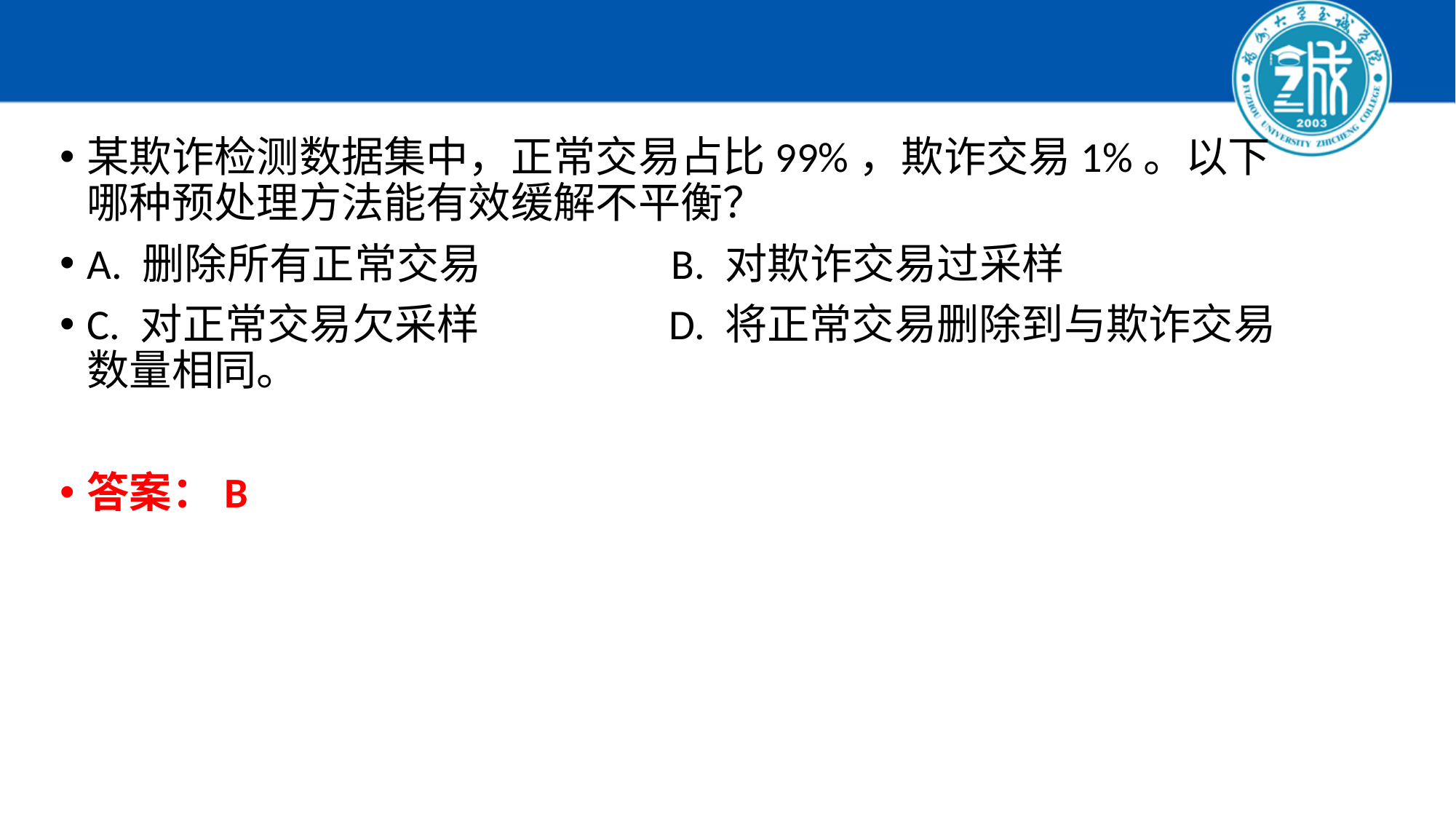

#
某欺诈检测数据集中，正常交易占比99%，欺诈交易1%。以下哪种预处理方法能有效缓解不平衡？
A. 删除所有正常交易                   B. 对欺诈交易过采样
C. 对正常交易欠采样                   D. 将正常交易删除到与欺诈交易数量相同。

答案：B